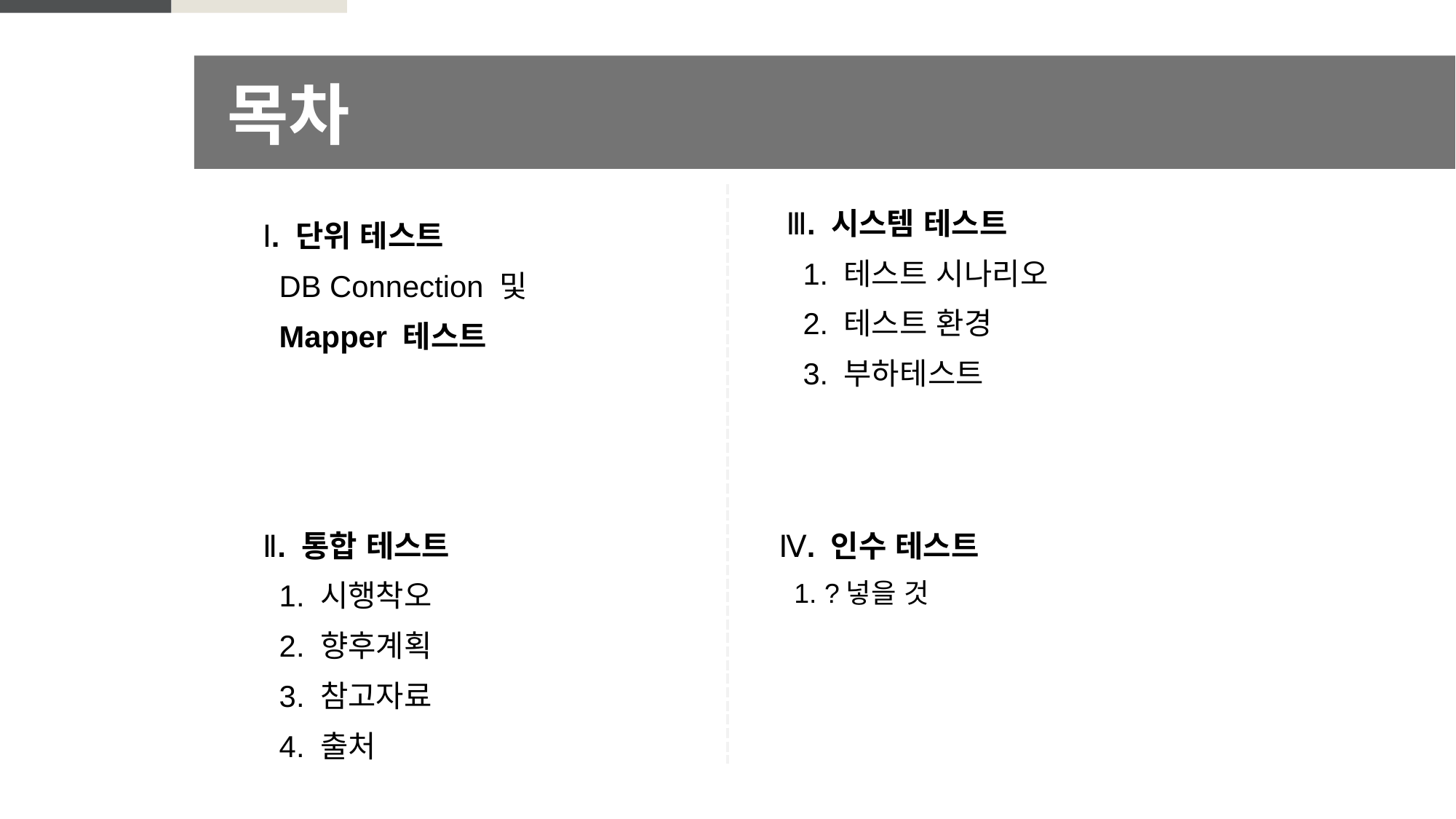

목차
Ⅲ. 시스템 테스트
  1. 테스트 시나리오
  2. 테스트 환경
  3. 부하테스트

Ⅰ. 단위 테스트
  DB Connection 및
  Mapper 테스트
Ⅱ. 통합 테스트
  1. 시행착오
  2. 향후계획
  3. 참고자료
  4. 출처

Ⅳ. 인수 테스트
  1. ?넣을 것